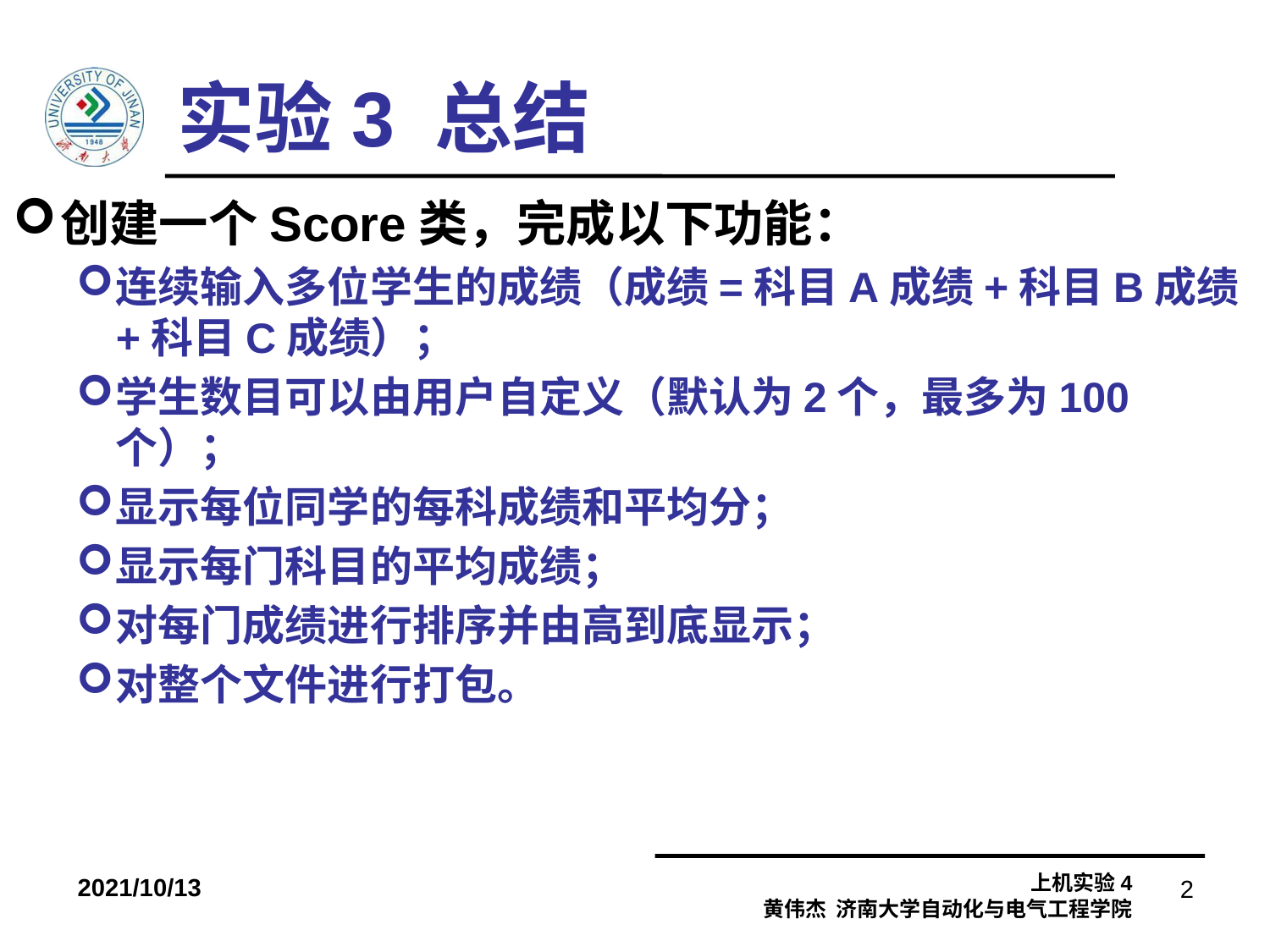

实验3 总结
创建一个Score类，完成以下功能：
连续输入多位学生的成绩（成绩=科目A成绩+科目B成绩+科目C成绩）；
学生数目可以由用户自定义（默认为2个，最多为100个）；
显示每位同学的每科成绩和平均分；
显示每门科目的平均成绩；
对每门成绩进行排序并由高到底显示；
对整个文件进行打包。
2021/10/13
2